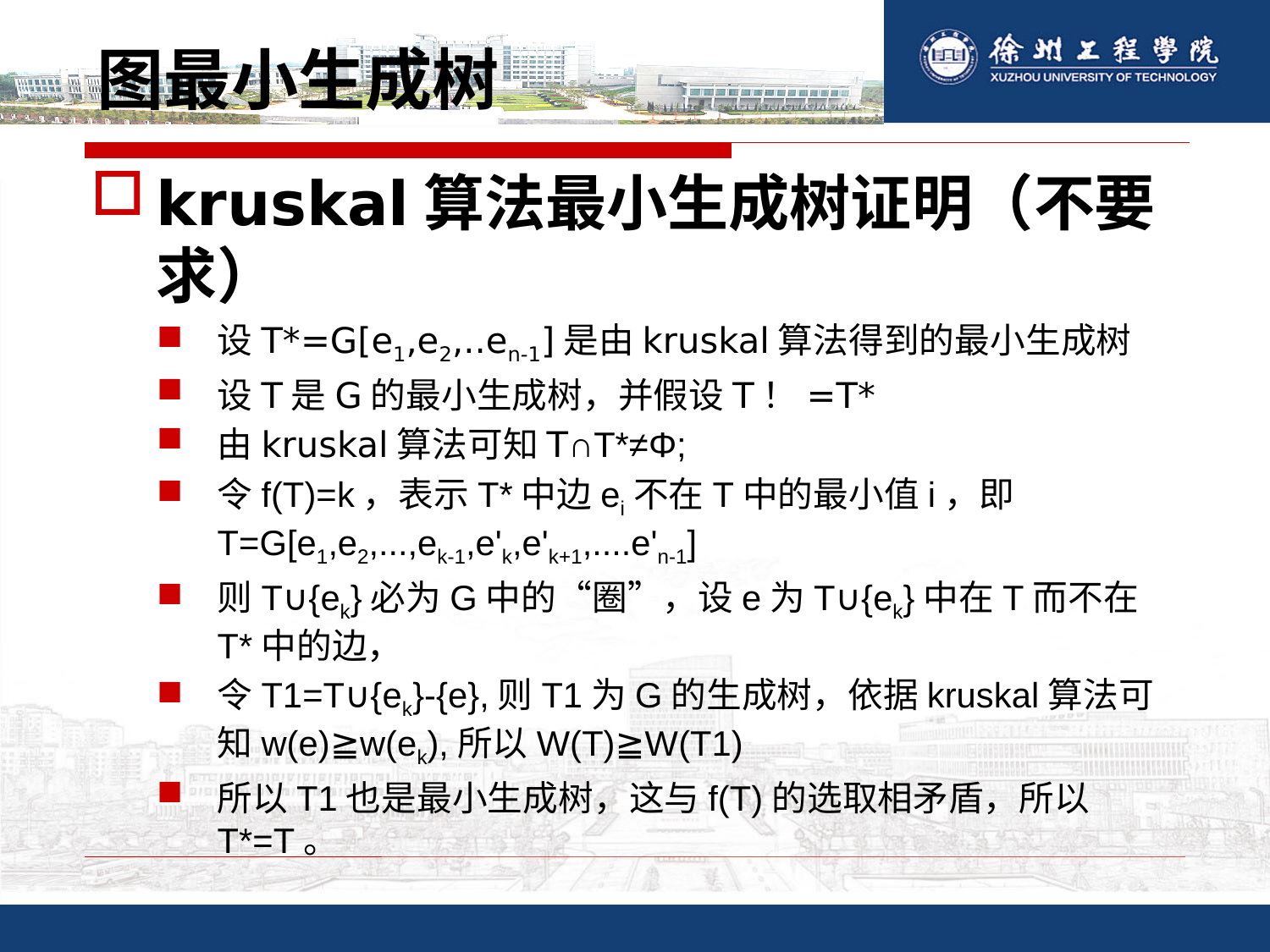

# 图最小生成树
kruskal算法最小生成树证明（不要求）
设T*=G[e1,e2,..en-1]是由kruskal算法得到的最小生成树
设T是G的最小生成树，并假设T！=T*
由kruskal算法可知T∩T*≠Φ;
令f(T)=k，表示T*中边ei不在T中的最小值i，即T=G[e1,e2,...,ek-1,e'k,e'k+1,....e'n-1]
则T∪{ek}必为G中的“圈”，设e为T∪{ek}中在T而不在T*中的边，
令T1=T∪{ek}-{e},则T1为G的生成树，依据kruskal算法可知w(e)≧w(ek),所以W(T)≧W(T1)
所以T1也是最小生成树，这与f(T)的选取相矛盾，所以T*=T。